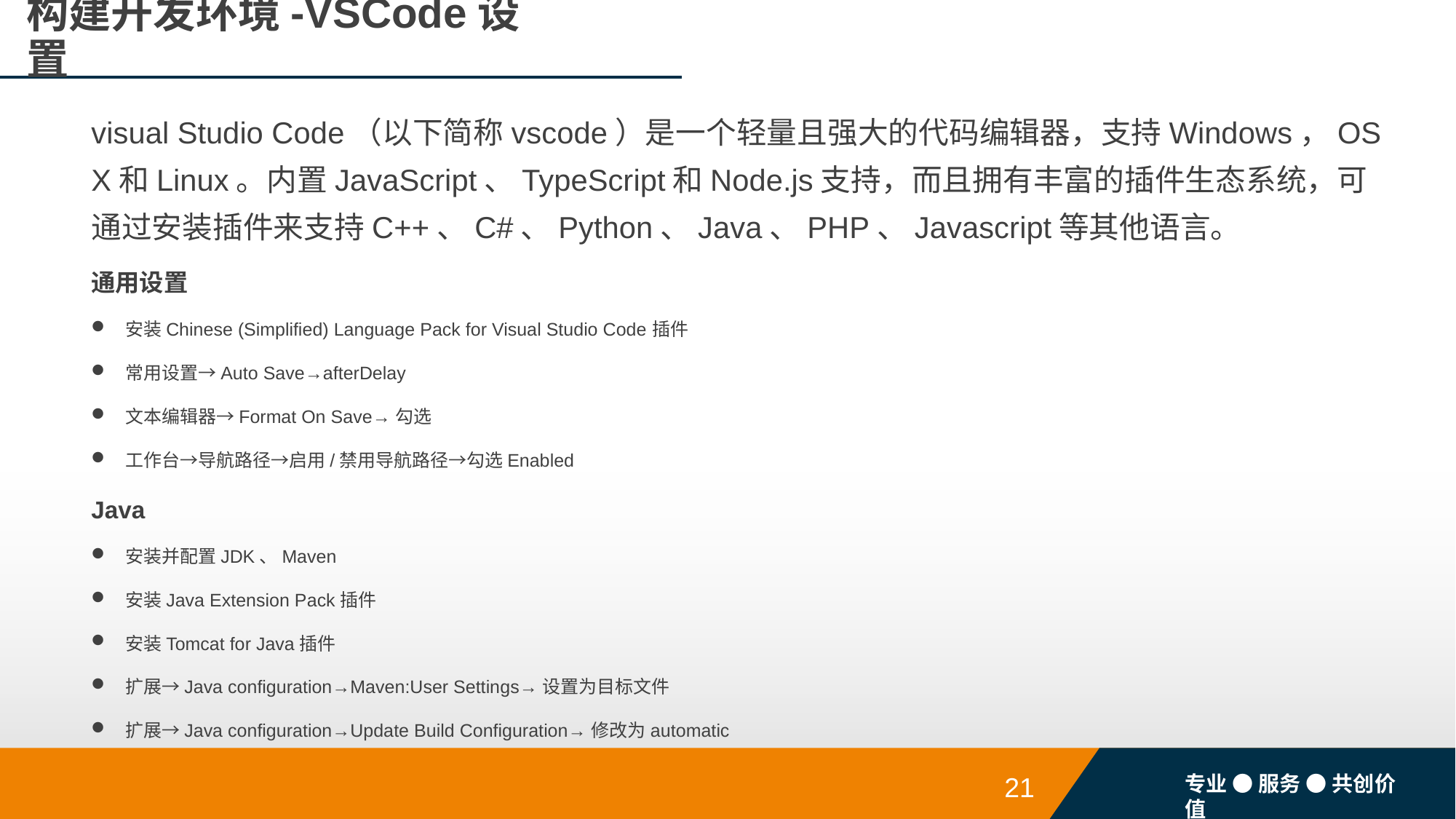

# 构建开发环境-VSCode设置
visual Studio Code（以下简称vscode）是一个轻量且强大的代码编辑器，支持Windows，OS X和Linux。内置JavaScript、TypeScript和Node.js支持，而且拥有丰富的插件生态系统，可通过安装插件来支持C++、C#、Python、Java、PHP、Javascript等其他语言。
通用设置
安装Chinese (Simplified) Language Pack for Visual Studio Code插件
常用设置→Auto Save→afterDelay
文本编辑器→Format On Save→勾选
工作台→导航路径→启用/禁用导航路径→勾选Enabled
Java
安装并配置JDK、Maven
安装Java Extension Pack插件
安装Tomcat for Java插件
扩展→Java configuration→Maven:User Settings→设置为目标文件
扩展→Java configuration→Update Build Configuration→修改为automatic